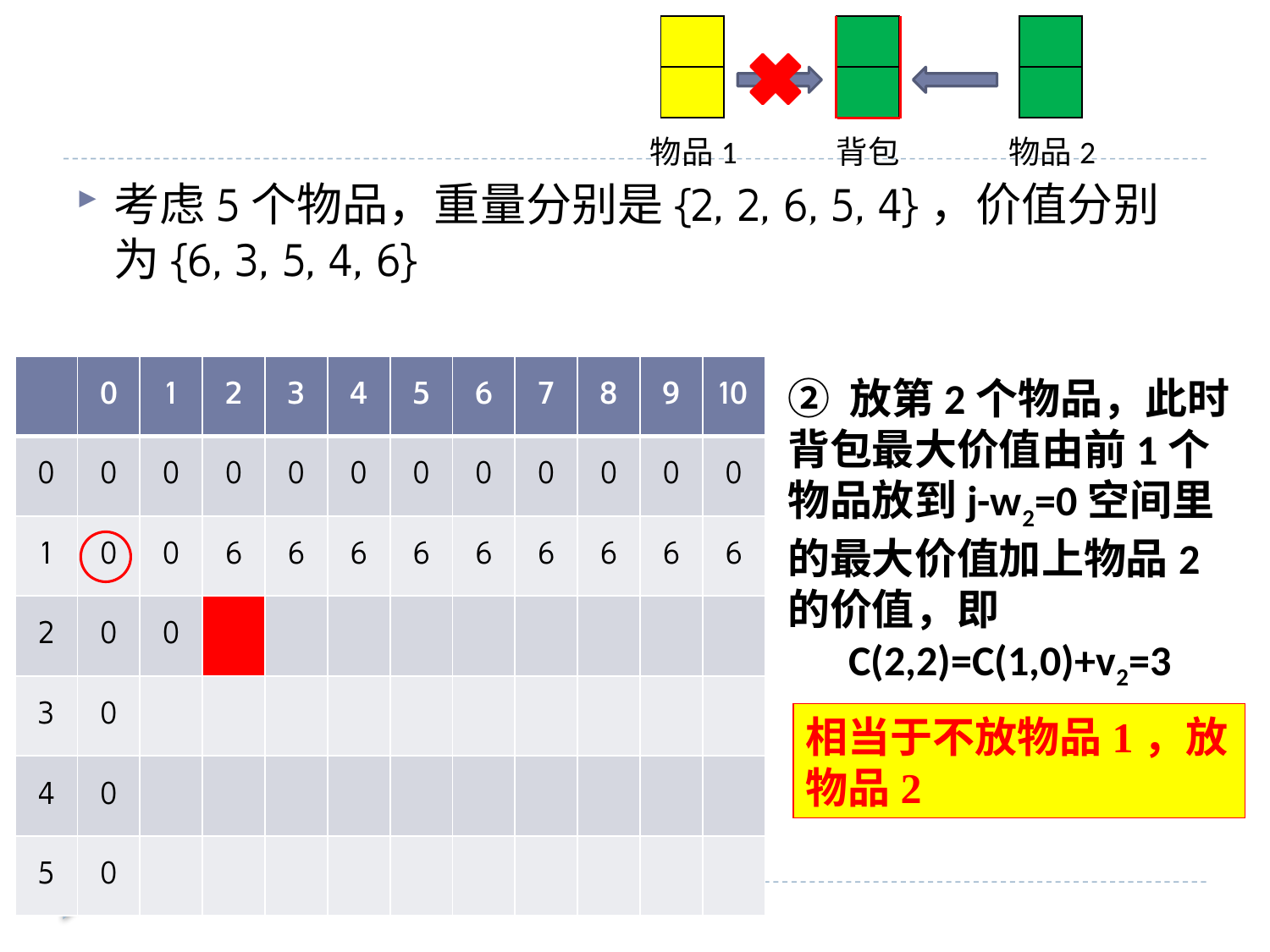

|  |
| --- |
|  |
|  |
| --- |
|  |
|  |
| --- |
|  |

物品1
背包
物品2
考虑5个物品，重量分别是{2, 2, 6, 5, 4}，价值分别为{6, 3, 5, 4, 6}
|  | 0 | 1 | 2 | 3 | 4 | 5 | 6 | 7 | 8 | 9 | 10 |
| --- | --- | --- | --- | --- | --- | --- | --- | --- | --- | --- | --- |
| 0 | 0 | 0 | 0 | 0 | 0 | 0 | 0 | 0 | 0 | 0 | 0 |
| 1 | 0 | 0 | 6 | 6 | 6 | 6 | 6 | 6 | 6 | 6 | 6 |
| 2 | 0 | 0 |  |  |  |  |  |  |  |  |  |
| 3 | 0 |  |  |  |  |  |  |  |  |  |  |
| 4 | 0 |  |  |  |  |  |  |  |  |  |  |
| 5 | 0 |  |  |  |  |  |  |  |  |  |  |
② 放第2个物品，此时背包最大价值由前1个物品放到j-w2=0空间里的最大价值加上物品2的价值，即
C(2,2)=C(1,0)+v2=3

相当于不放物品1，放物品2